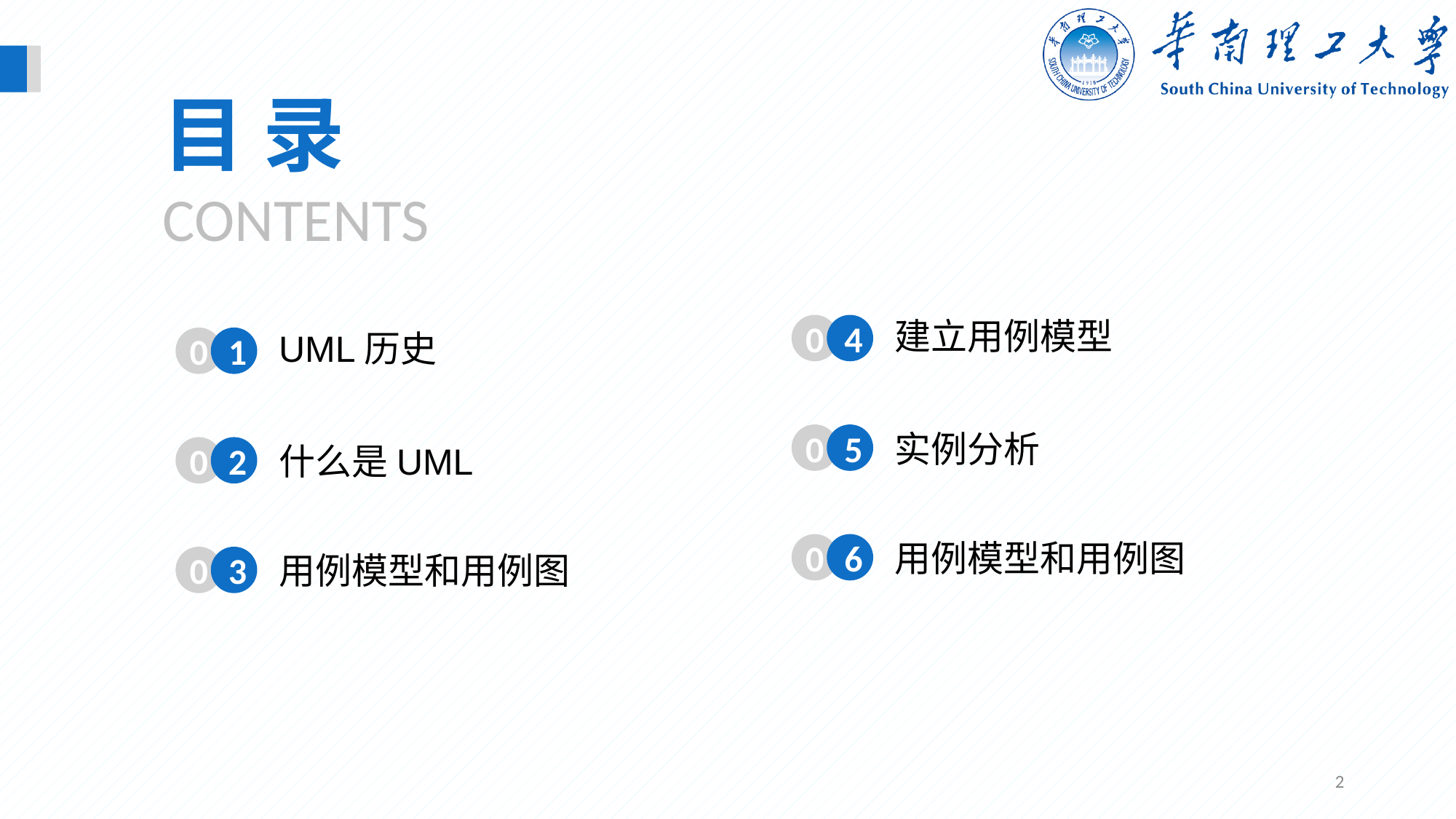

目 录
CONTENTS
建立用例模型
0
4
UML历史
0
1
实例分析
0
5
什么是UML
0
2
用例模型和用例图
0
6
用例模型和用例图
0
3
2